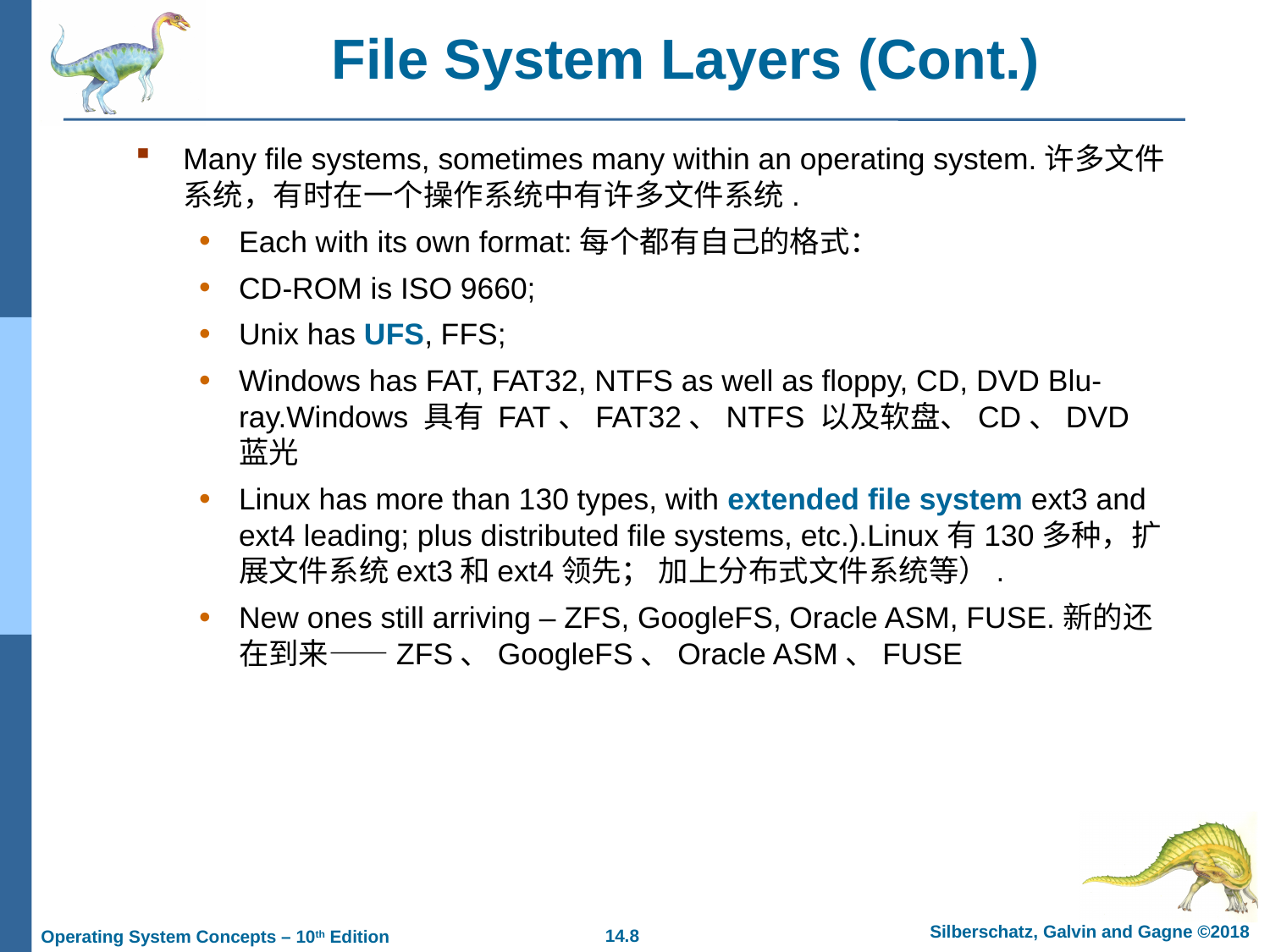

# File System Layers (Cont.)
Many file systems, sometimes many within an operating system.许多文件系统，有时在一个操作系统中有许多文件系统.
Each with its own format:每个都有自己的格式：
CD-ROM is ISO 9660;
Unix has UFS, FFS;
Windows has FAT, FAT32, NTFS as well as floppy, CD, DVD Blu-ray.Windows 具有 FAT、FAT32、NTFS 以及软盘、CD、DVD 蓝光
Linux has more than 130 types, with extended file system ext3 and ext4 leading; plus distributed file systems, etc.).Linux有130多种，扩展文件系统ext3和ext4领先； 加上分布式文件系统等）.
New ones still arriving – ZFS, GoogleFS, Oracle ASM, FUSE.新的还在到来——ZFS、GoogleFS、Oracle ASM、FUSE